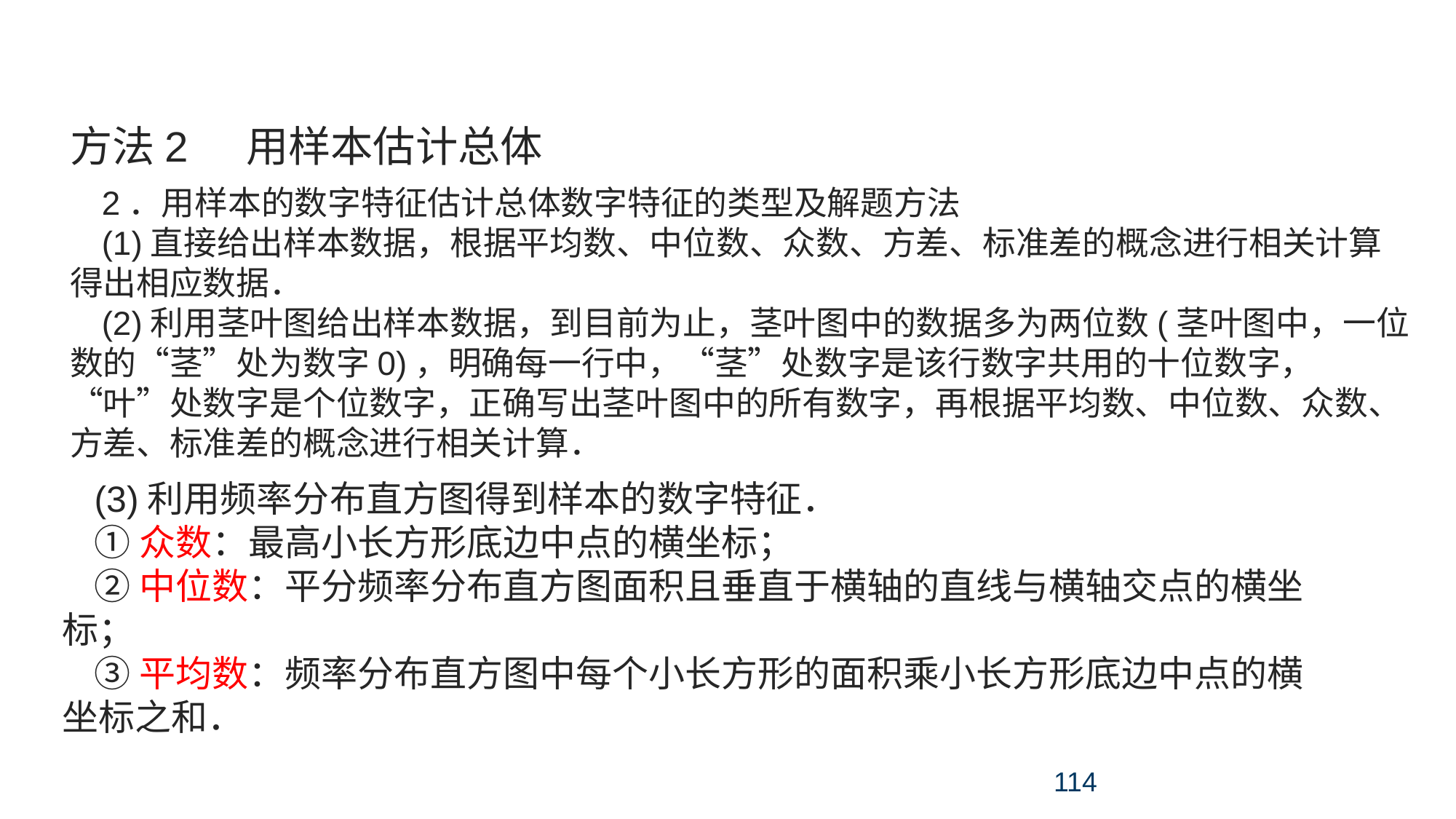

考点四  统计与统计案例
方法2    用样本估计总体
2．用样本的数字特征估计总体数字特征的类型及解题方法
(1)直接给出样本数据，根据平均数、中位数、众数、方差、标准差的概念进行相关计算得出相应数据．
(2)利用茎叶图给出样本数据，到目前为止，茎叶图中的数据多为两位数(茎叶图中，一位数的“茎”处为数字0)，明确每一行中，“茎”处数字是该行数字共用的十位数字，“叶”处数字是个位数字，正确写出茎叶图中的所有数字，再根据平均数、中位数、众数、方差、标准差的概念进行相关计算．
(3)利用频率分布直方图得到样本的数字特征．
①众数：最高小长方形底边中点的横坐标；
②中位数：平分频率分布直方图面积且垂直于横轴的直线与横轴交点的横坐标；
③平均数：频率分布直方图中每个小长方形的面积乘小长方形底边中点的横坐标之和．
114